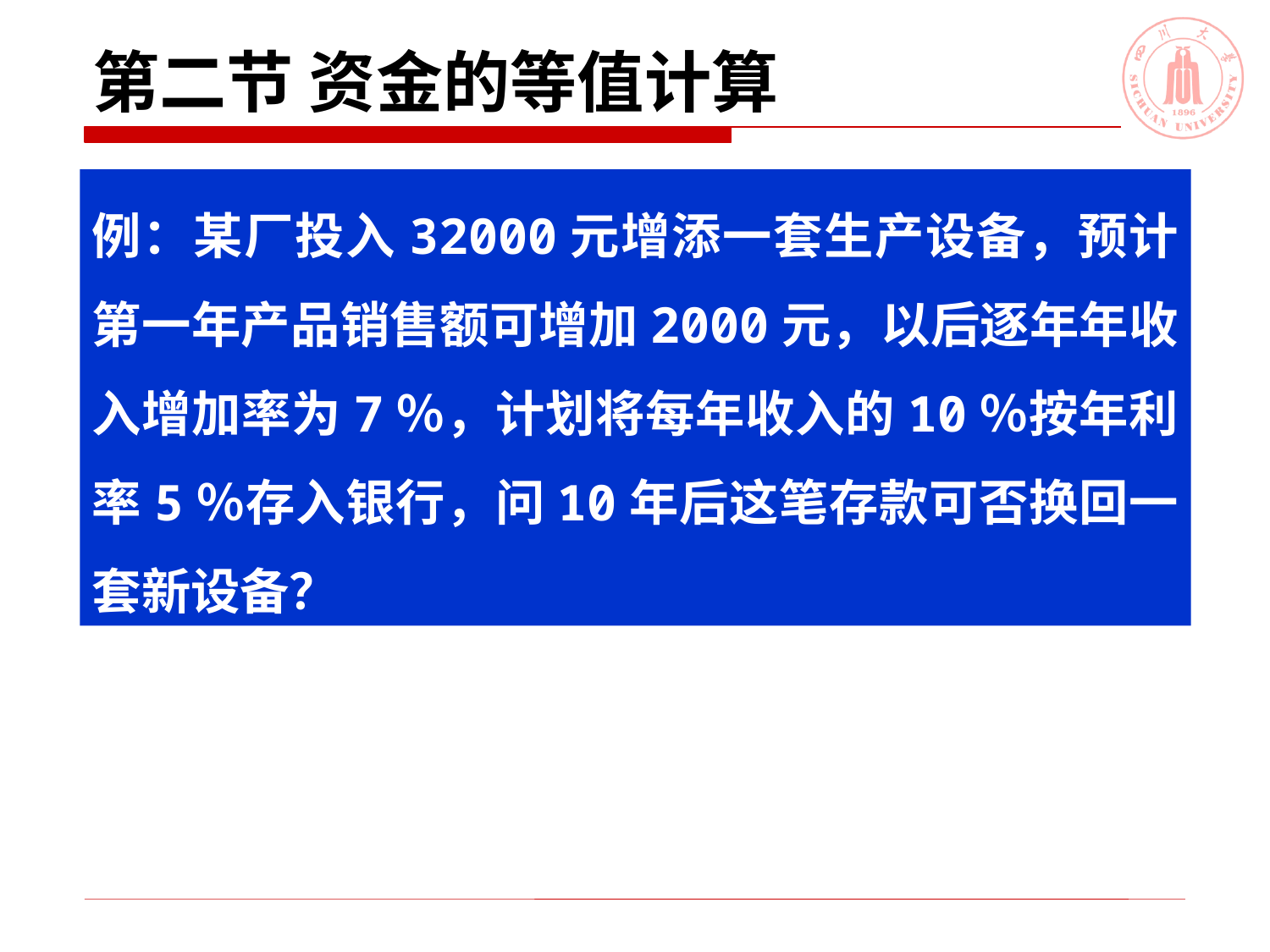

# 第二节 资金的等值计算
例：某厂投入32000元增添一套生产设备，预计第一年产品销售额可增加2000元，以后逐年年收入增加率为7％，计划将每年收入的10％按年利率5％存入银行，问10年后这笔存款可否换回一套新设备？